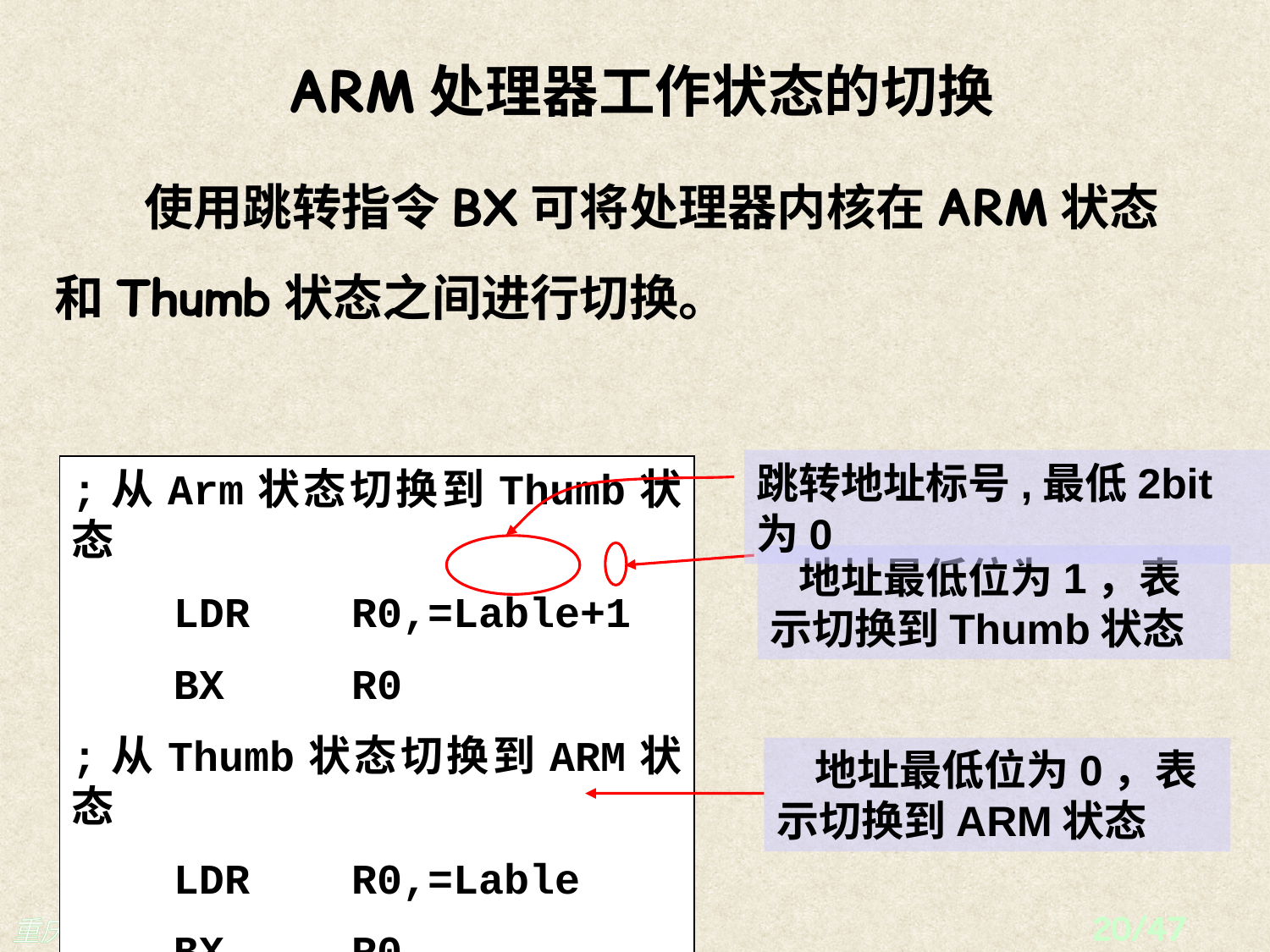

# ARM处理器工作状态的切换
 使用跳转指令BX可将处理器内核在ARM状态和Thumb状态之间进行切换。
跳转地址标号,最低2bit为0
;从Arm状态切换到Thumb状态
    LDR    R0,=Lable+1
    BX     R0
;从Thumb状态切换到ARM状态
    LDR    R0,=Lable
    BX     R0

  地址最低位为1，表示切换到Thumb状态

   地址最低位为0，表示切换到ARM状态